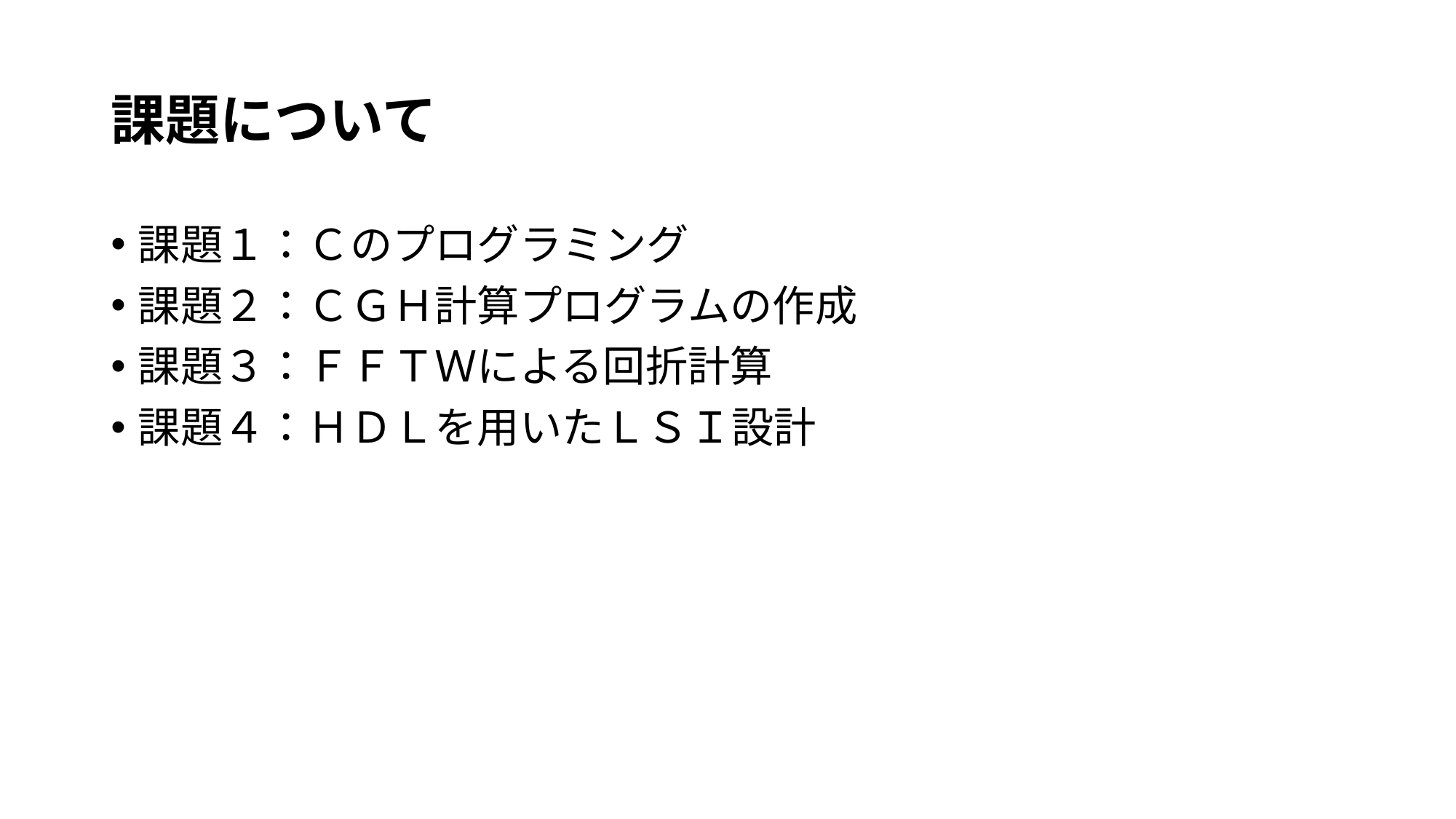

# 課題について
課題１：Ｃのプログラミング
課題２：ＣＧＨ計算プログラムの作成
課題３：ＦＦＴＷによる回折計算
課題４：ＨＤＬを用いたＬＳＩ設計